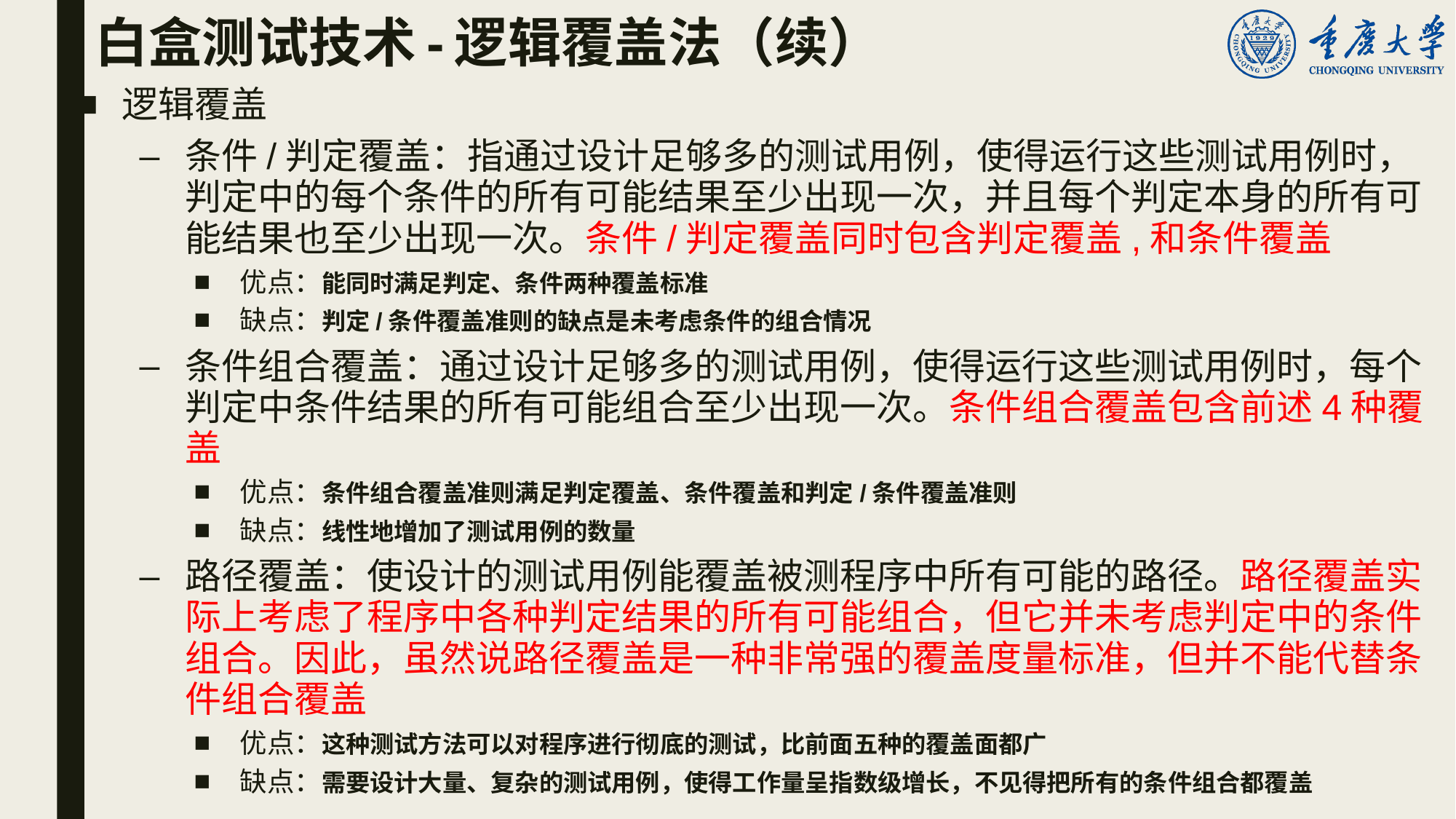

# 白盒测试技术-逻辑覆盖法（续）
逻辑覆盖
条件/判定覆盖：指通过设计足够多的测试用例，使得运行这些测试用例时，判定中的每个条件的所有可能结果至少出现一次，并且每个判定本身的所有可能结果也至少出现一次。条件/判定覆盖同时包含判定覆盖,和条件覆盖
优点：能同时满足判定、条件两种覆盖标准
缺点：判定/条件覆盖准则的缺点是未考虑条件的组合情况
条件组合覆盖：通过设计足够多的测试用例，使得运行这些测试用例时，每个判定中条件结果的所有可能组合至少出现一次。条件组合覆盖包含前述4种覆盖
优点：条件组合覆盖准则满足判定覆盖、条件覆盖和判定/条件覆盖准则
缺点：线性地增加了测试用例的数量
路径覆盖：使设计的测试用例能覆盖被测程序中所有可能的路径。路径覆盖实际上考虑了程序中各种判定结果的所有可能组合，但它并未考虑判定中的条件组合。因此，虽然说路径覆盖是一种非常强的覆盖度量标准，但并不能代替条件组合覆盖
优点：这种测试方法可以对程序进行彻底的测试，比前面五种的覆盖面都广
缺点：需要设计大量、复杂的测试用例，使得工作量呈指数级增长，不见得把所有的条件组合都覆盖